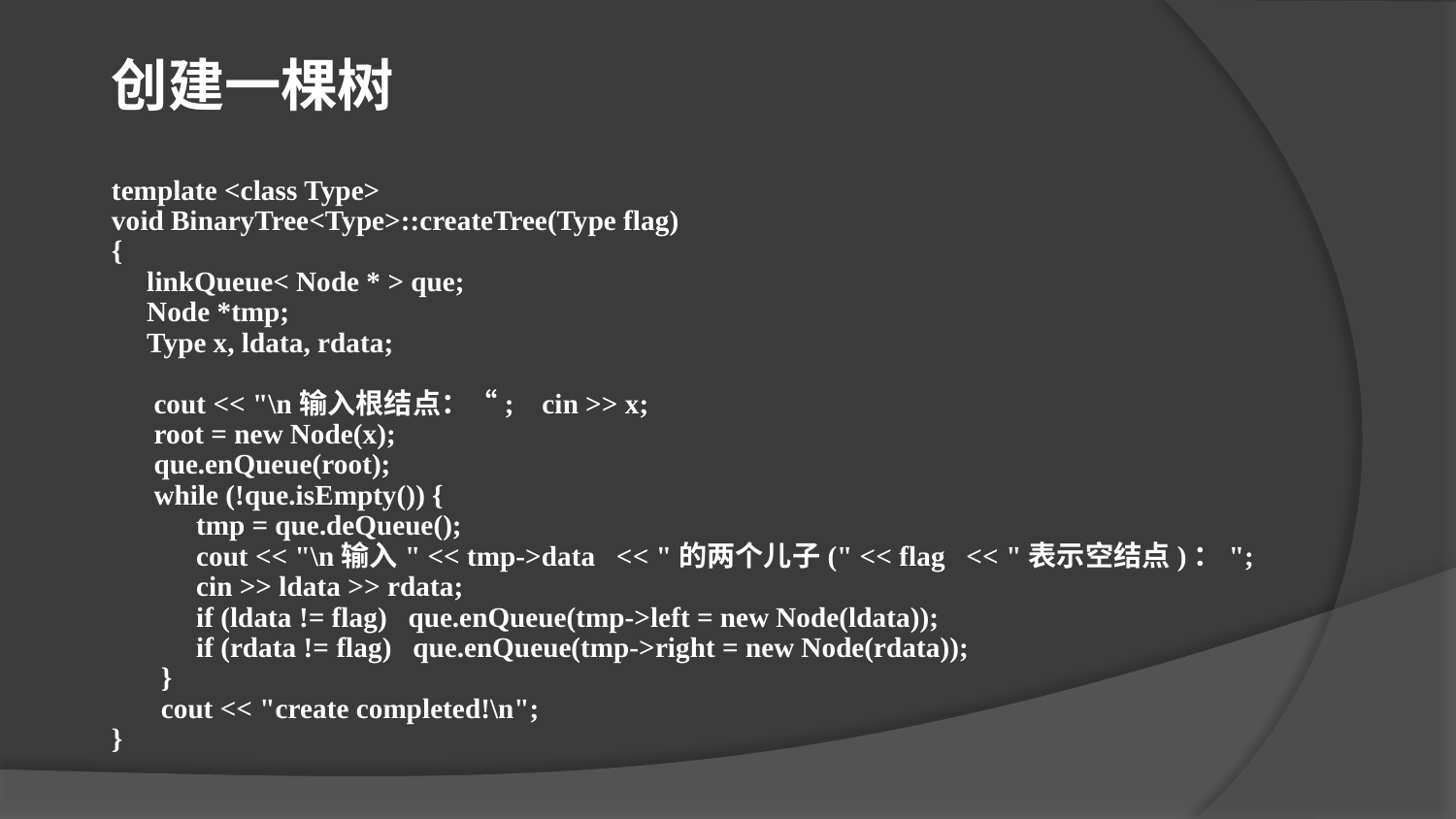

创建一棵树
template <class Type>
void BinaryTree<Type>::createTree(Type flag)
{
     linkQueue< Node * > que;
     Node *tmp;
     Type x, ldata, rdata;

      cout << "\n输入根结点：“;    cin >> x;
      root = new Node(x);
      que.enQueue(root);
      while (!que.isEmpty()) {
            tmp = que.deQueue();
            cout << "\n输入" << tmp->data   << "的两个儿子(" << flag   << "表示空结点)：";
            cin >> ldata >> rdata;
            if (ldata != flag)   que.enQueue(tmp->left = new Node(ldata));
            if (rdata != flag)   que.enQueue(tmp->right = new Node(rdata));
       }
       cout << "create completed!\n";
}